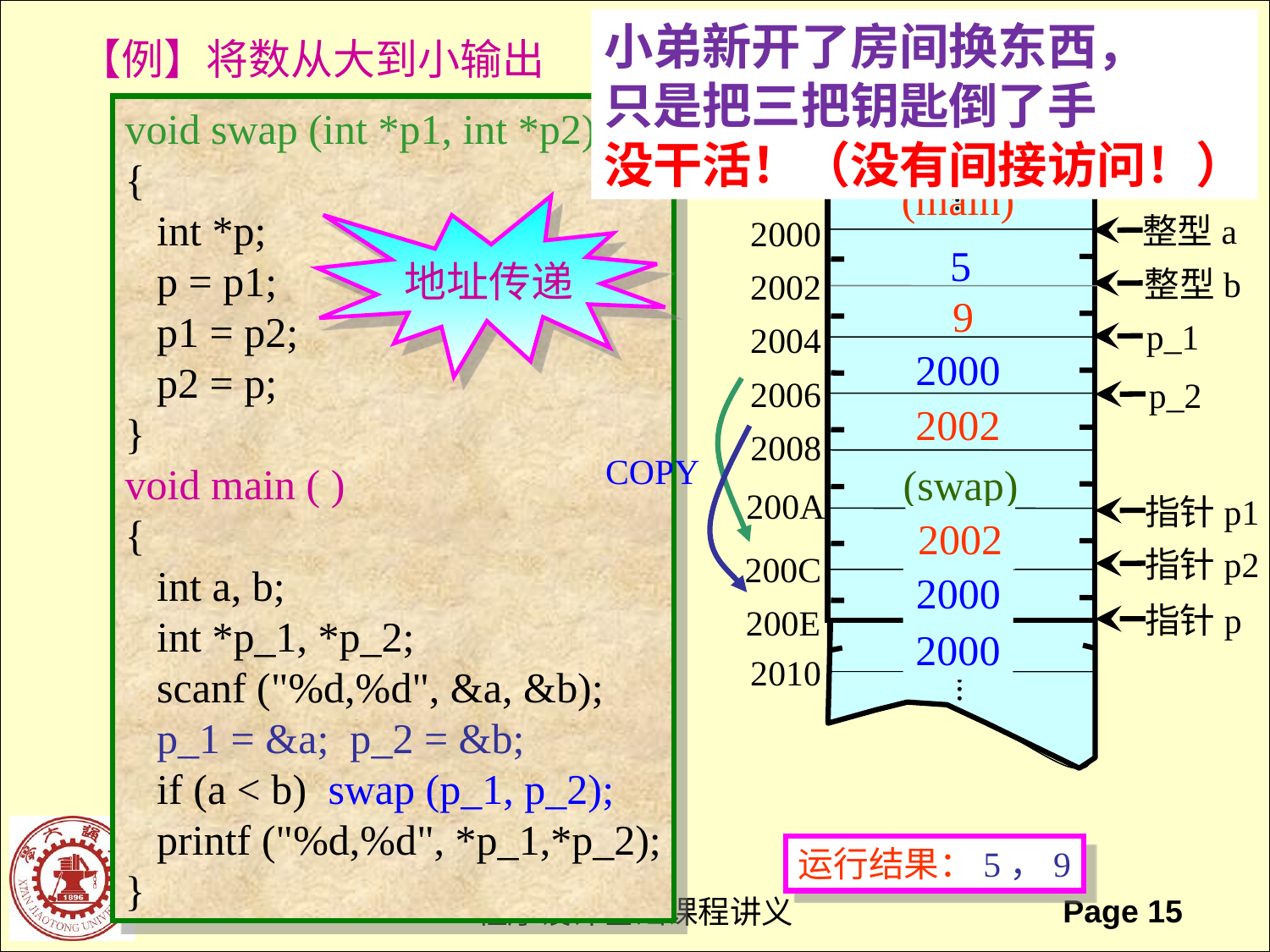

小弟新开了房间换东西，
只是把三把钥匙倒了手
没干活！（没有间接访问！）
【例】将数从大到小输出
void swap (int *p1, int *p2)
{
   int *p;
   p = p1;
   p1 = p2;
   p2 = p;
}
void main ( )
{
   int a, b;
   int *p_1, *p_2;
   scanf ("%d,%d", &a, &b);
   p_1 = &a;  p_2 = &b;
   if (a < b)  swap (p_1, p_2);
   printf ("%d,%d", *p_1,*p_2);
}

…...
2000

2002

2004

2006

2008

200A

200C

200E

2010

...
(main)
整型a

  整型b

p_1

p_2

地址传递
5
9
2000

2000
2002

2002
COPY
(swap)
指针p1

指针p2

指针p

****
2002
2000
2000
运行结果：5，9